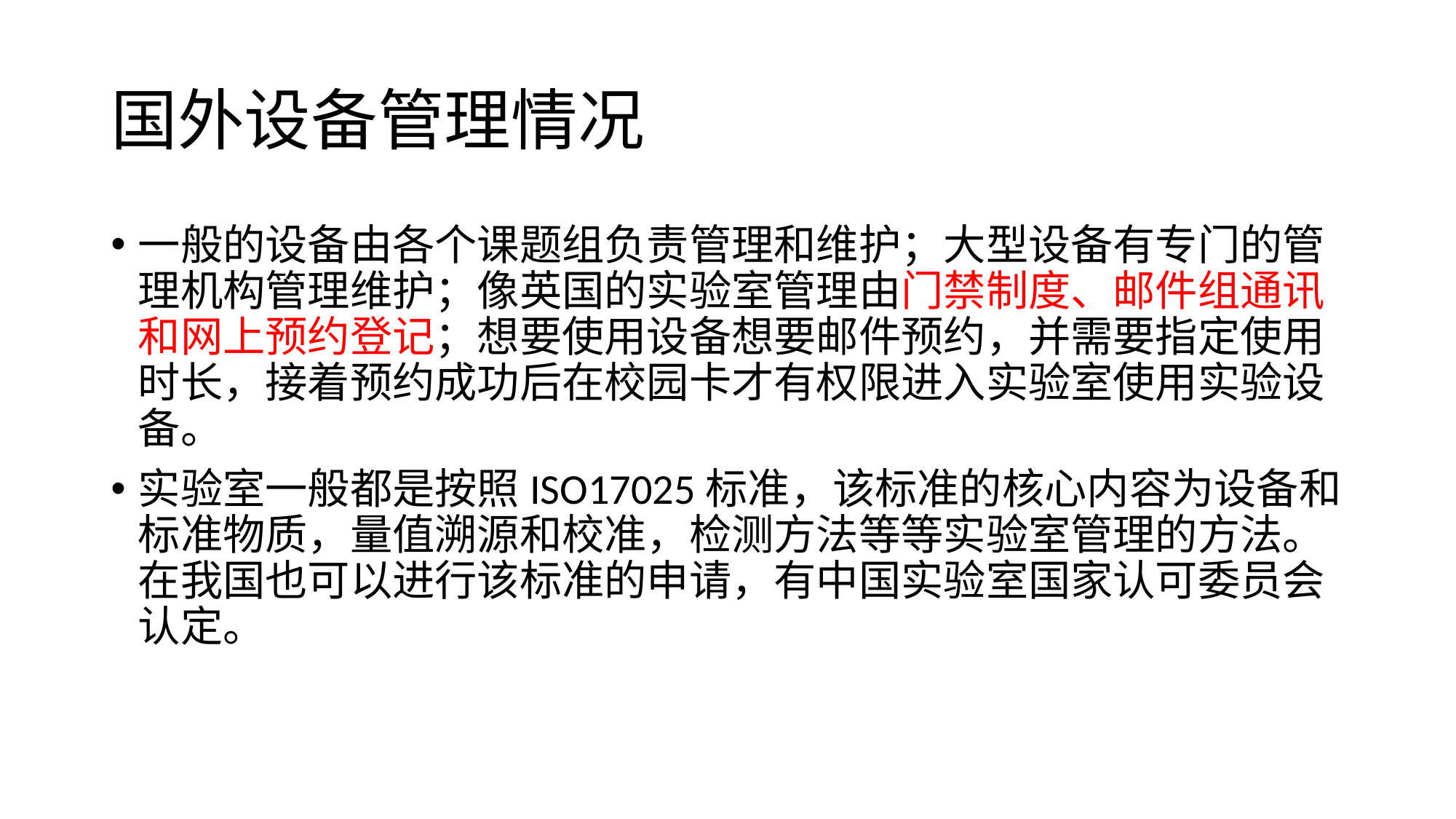

# 国外设备管理情况
一般的设备由各个课题组负责管理和维护；大型设备有专门的管理机构管理维护；像英国的实验室管理由门禁制度、邮件组通讯和网上预约登记；想要使用设备想要邮件预约，并需要指定使用时长，接着预约成功后在校园卡才有权限进入实验室使用实验设备。
实验室一般都是按照ISO17025标准，该标准的核心内容为设备和标准物质，量值溯源和校准，检测方法等等实验室管理的方法。在我国也可以进行该标准的申请，有中国实验室国家认可委员会认定。